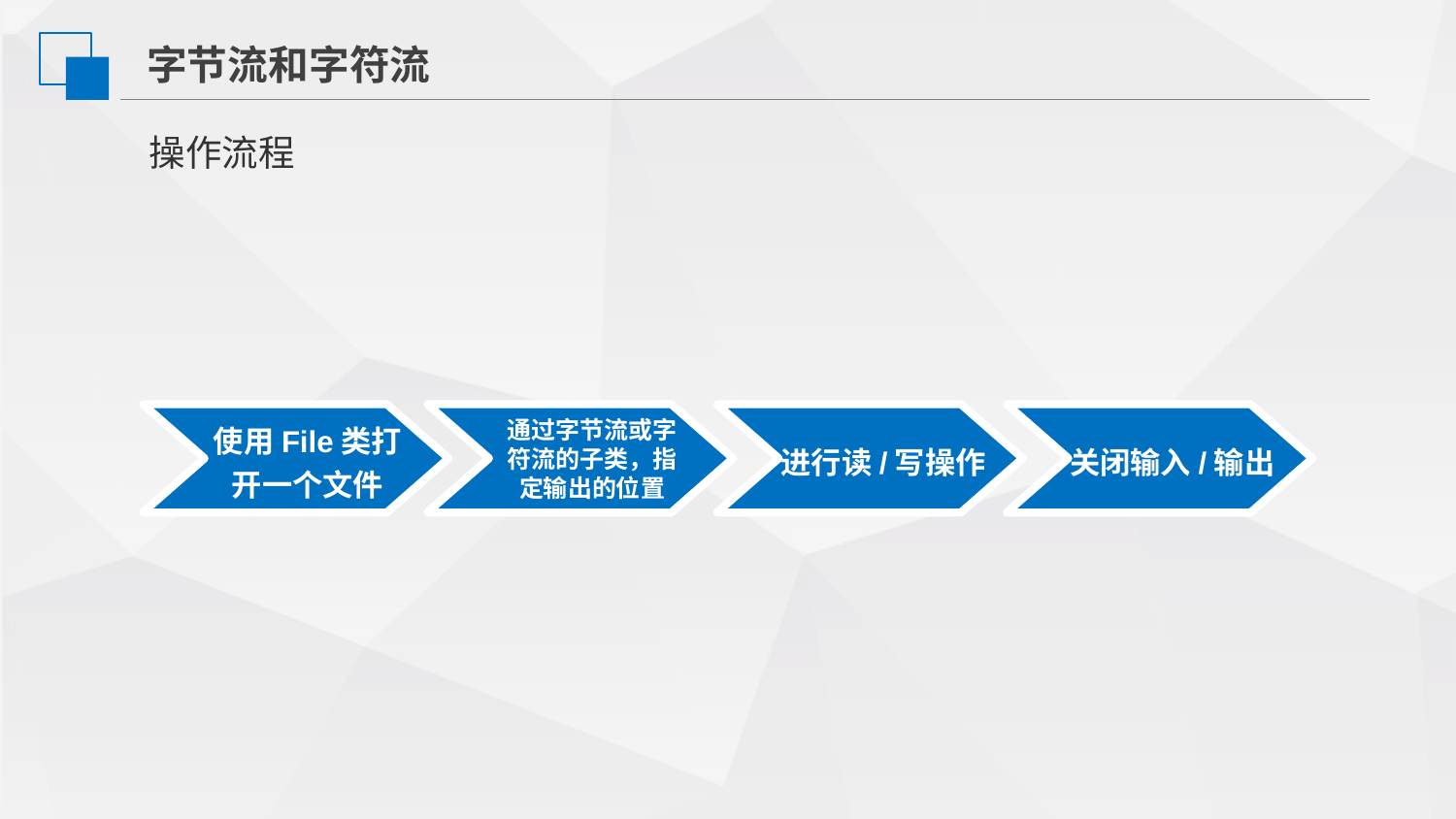

字节流和字符流
操作流程

使用File类打
开一个文件

通过字节流或字
符流的子类，指
定输出的位置

进行读/写操作

关闭输入/输出